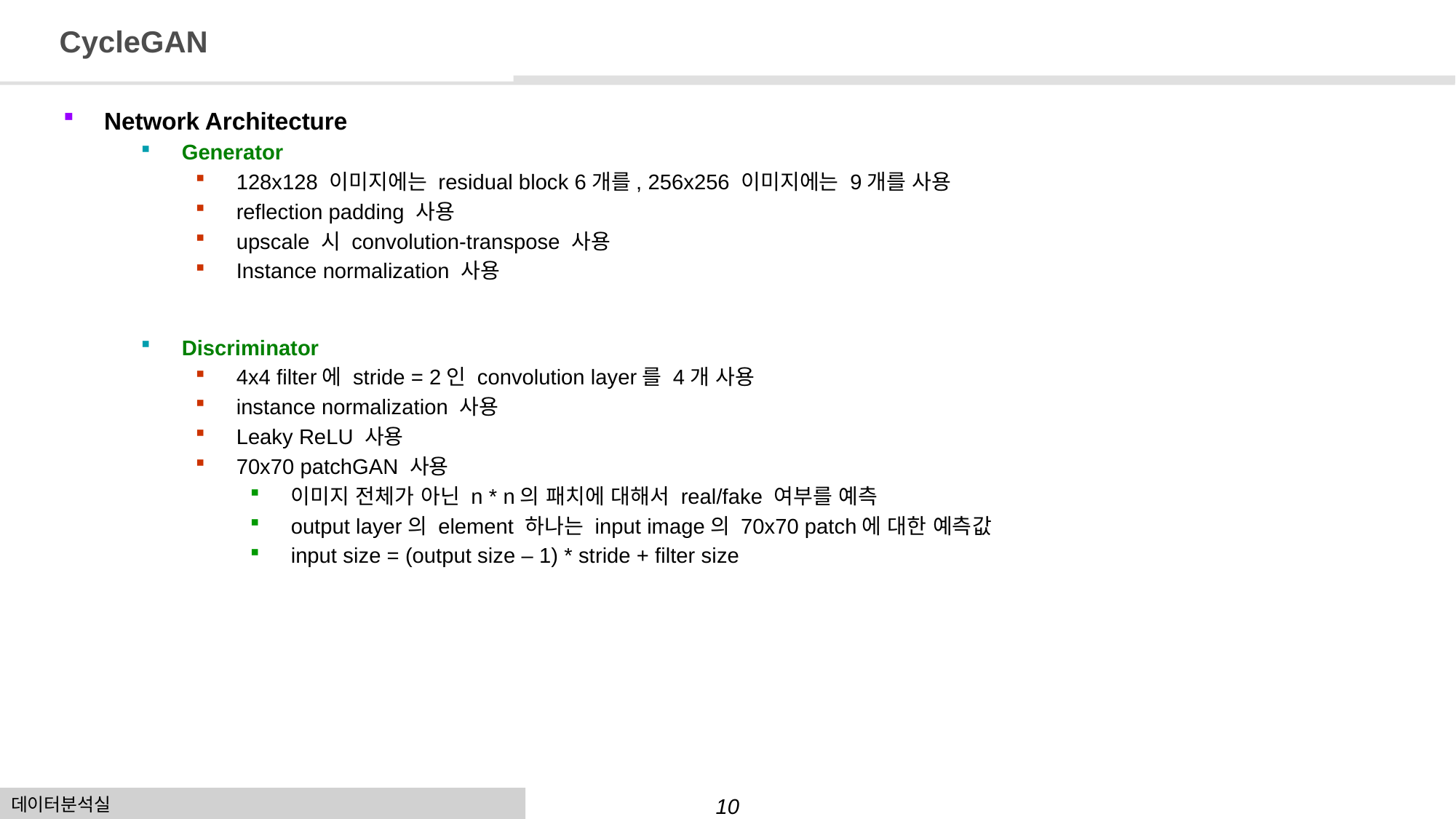

# CycleGAN
Network Architecture
Generator
128x128 이미지에는 residual block 6개를, 256x256 이미지에는 9개를 사용
reflection padding 사용
upscale 시 convolution-transpose 사용
Instance normalization 사용

Discriminator
4x4 filter에 stride = 2인 convolution layer를 4개 사용
instance normalization 사용
Leaky ReLU 사용
70x70 patchGAN 사용
이미지 전체가 아닌 n * n의 패치에 대해서 real/fake 여부를 예측
output layer의 element 하나는 input image의 70x70 patch에 대한 예측값
input size = (output size – 1) * stride + filter size